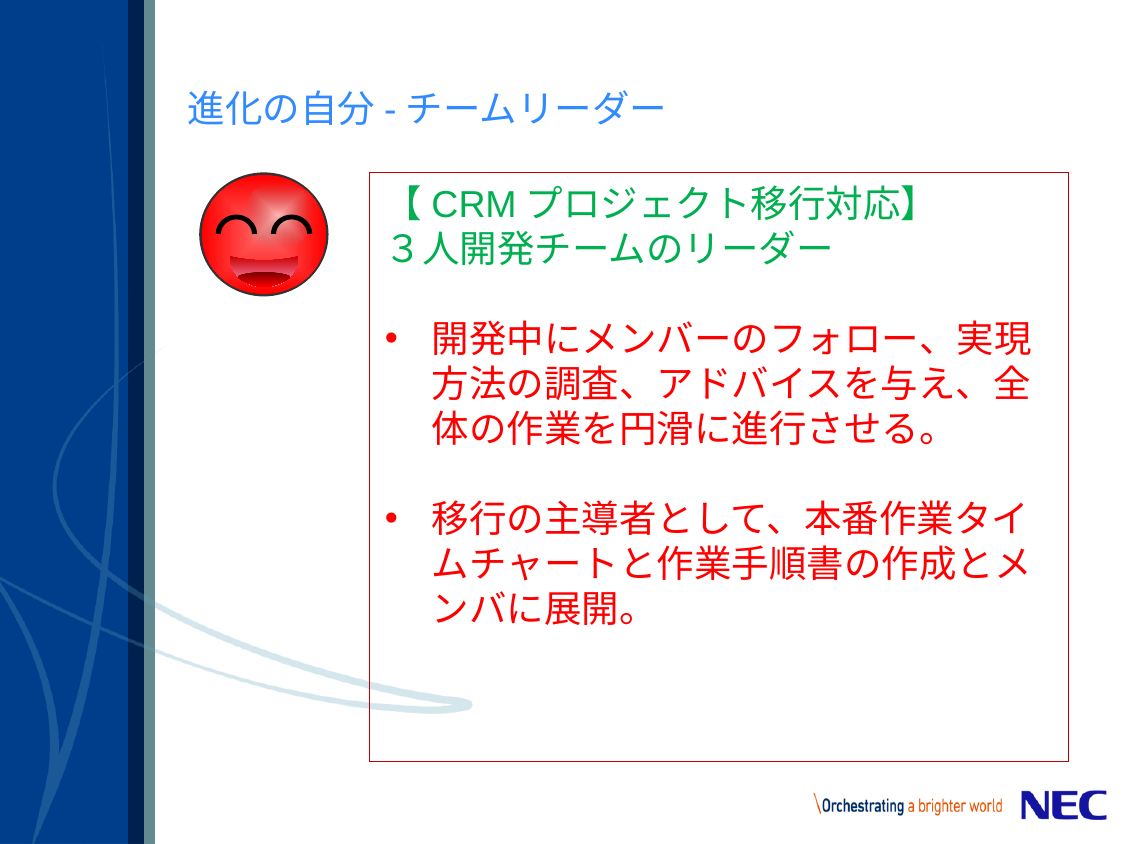

# 進化の自分-チームリーダー

【CRMプロジェクト移行対応】
３人開発チームのリーダー

開発中にメンバーのフォロー、実現方法の調査、アドバイスを与え、全体の作業を円滑に進行させる。

移行の主導者として、本番作業タイムチャートと作業手順書の作成とメンバに展開。